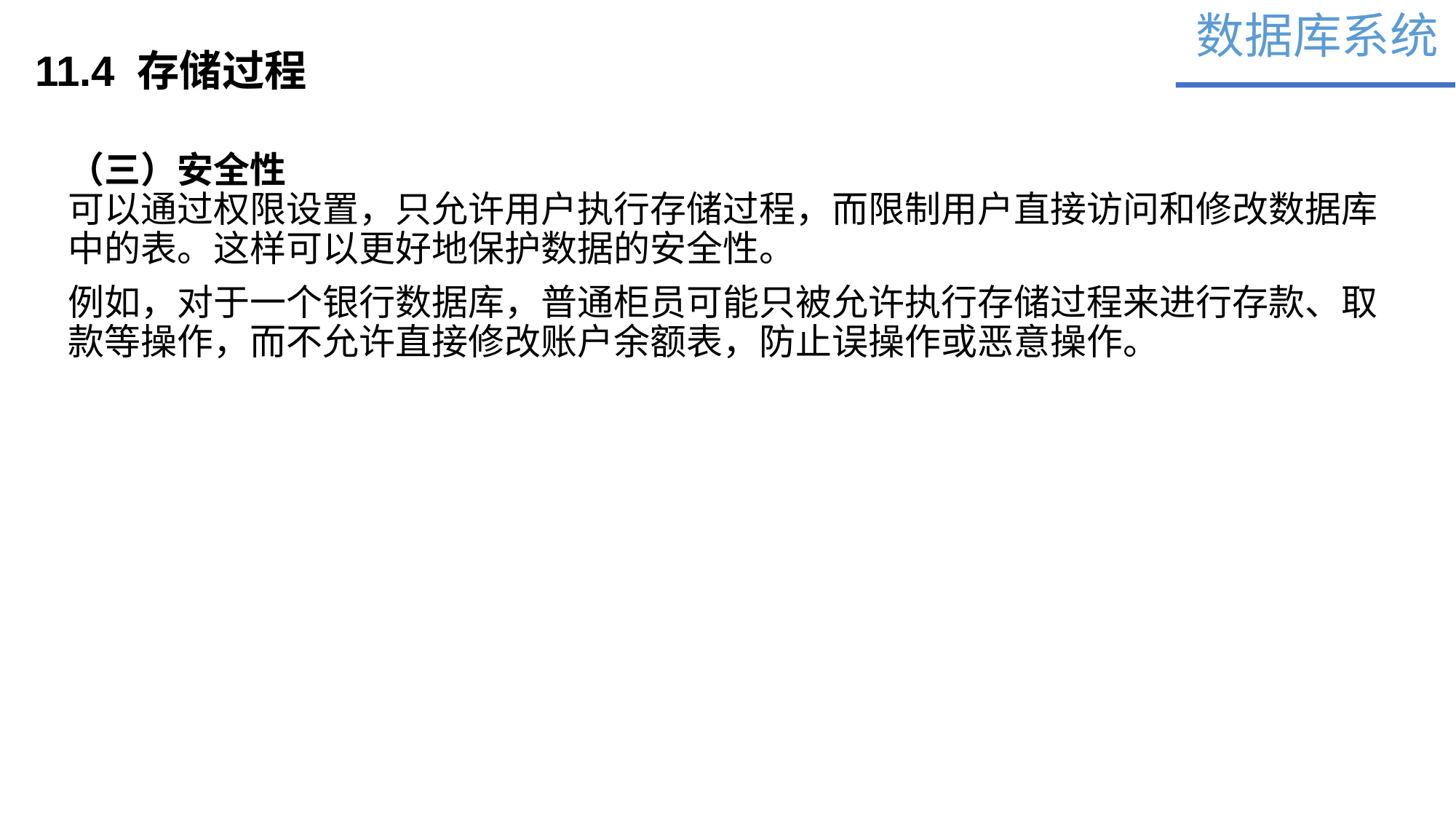

数据库系统
11.4 存储过程

（三）安全性
可以通过权限设置，只允许用户执行存储过程，而限制用户直接访问和修改数据库中的表。这样可以更好地保护数据的安全性。
例如，对于一个银行数据库，普通柜员可能只被允许执行存储过程来进行存款、取款等操作，而不允许直接修改账户余额表，防止误操作或恶意操作。